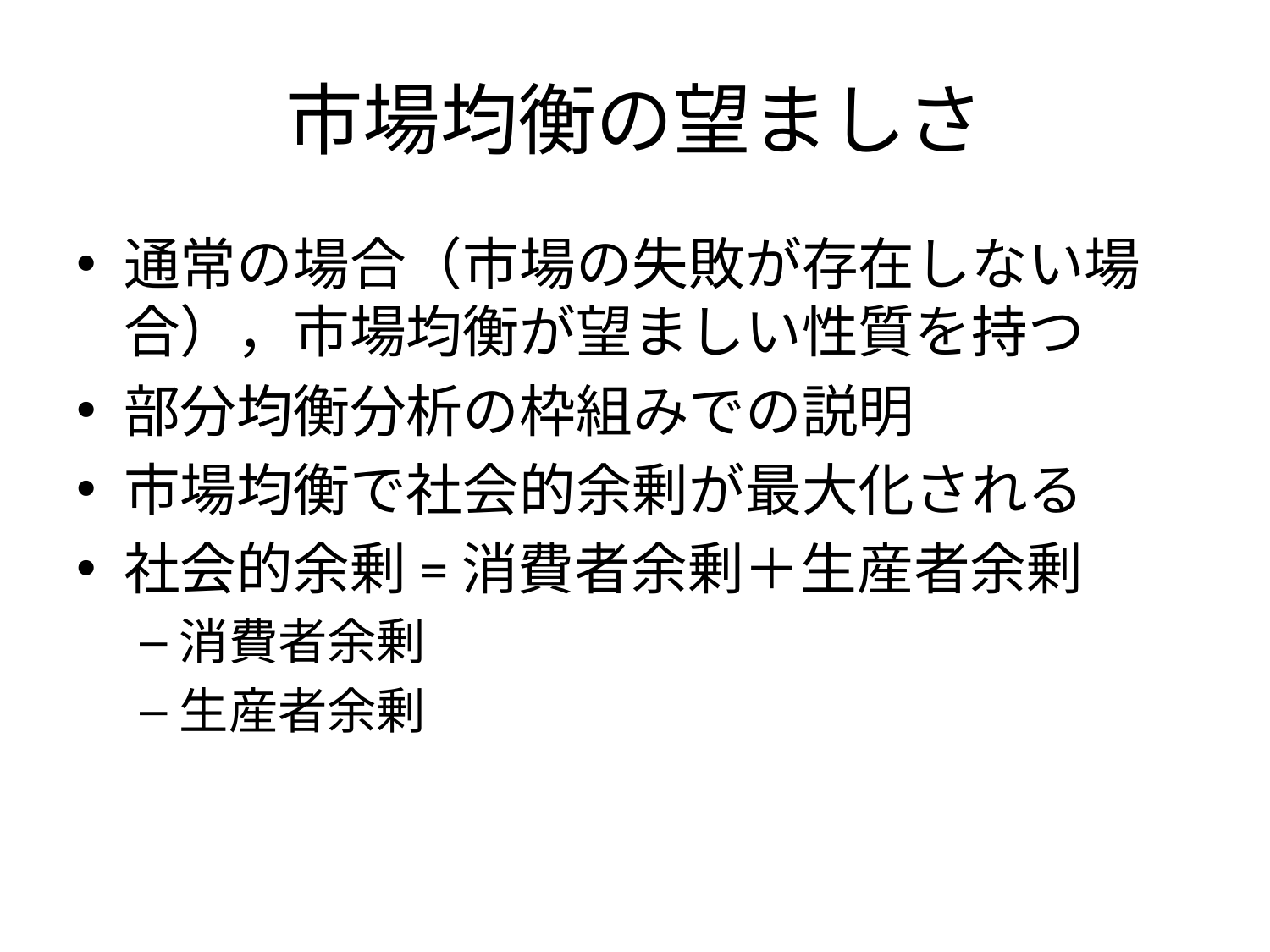

# 市場均衡の望ましさ
通常の場合（市場の失敗が存在しない場合），市場均衡が望ましい性質を持つ
部分均衡分析の枠組みでの説明
市場均衡で社会的余剰が最大化される
社会的余剰=消費者余剰＋生産者余剰
消費者余剰
生産者余剰